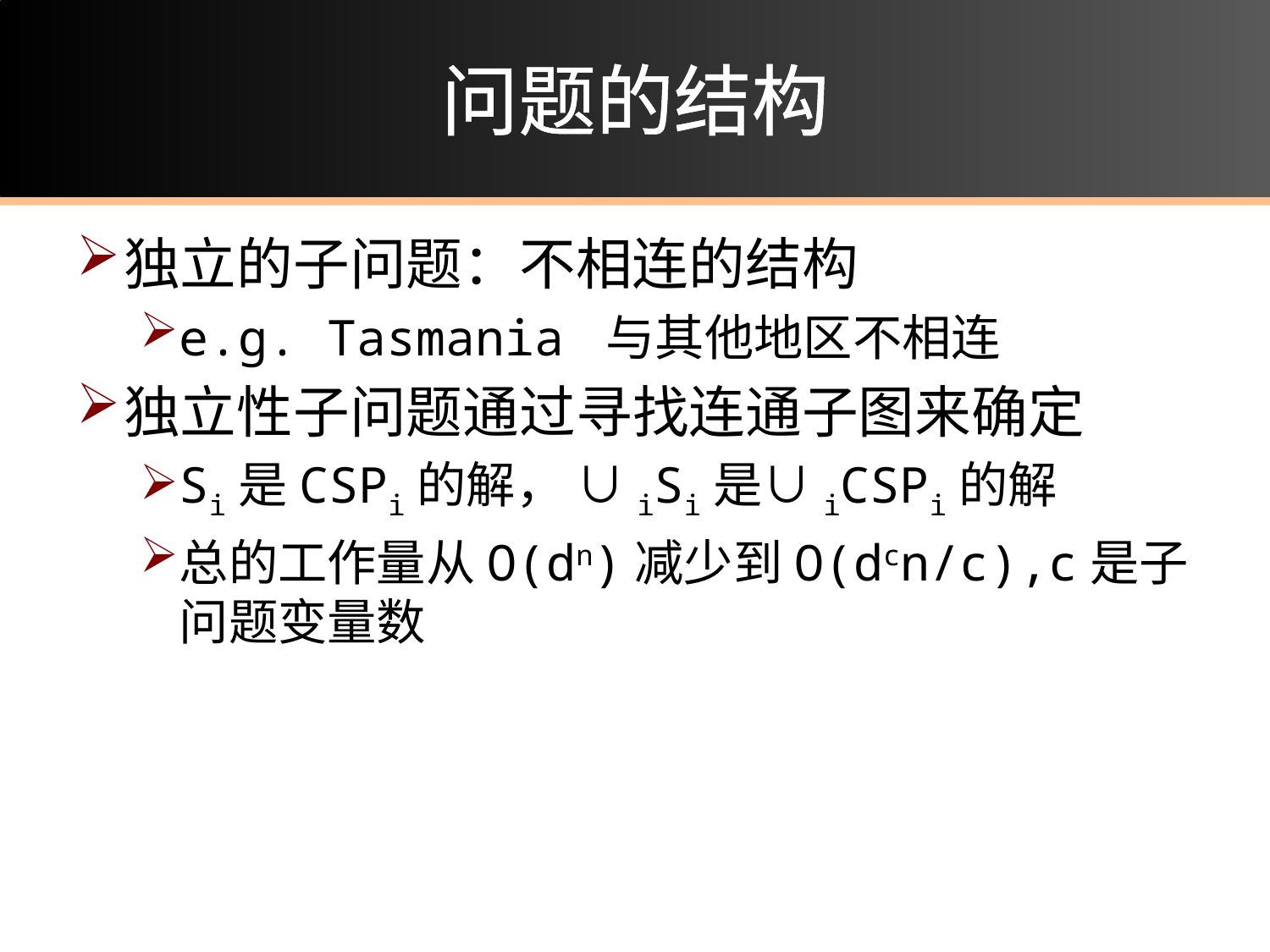

# 问题的结构
独立的子问题：不相连的结构
e.g. Tasmania 与其他地区不相连
独立性子问题通过寻找连通子图来确定
Si是CSPi的解， ∪iSi是∪iCSPi的解
总的工作量从O(dn)减少到O(dcn/c),c是子问题变量数